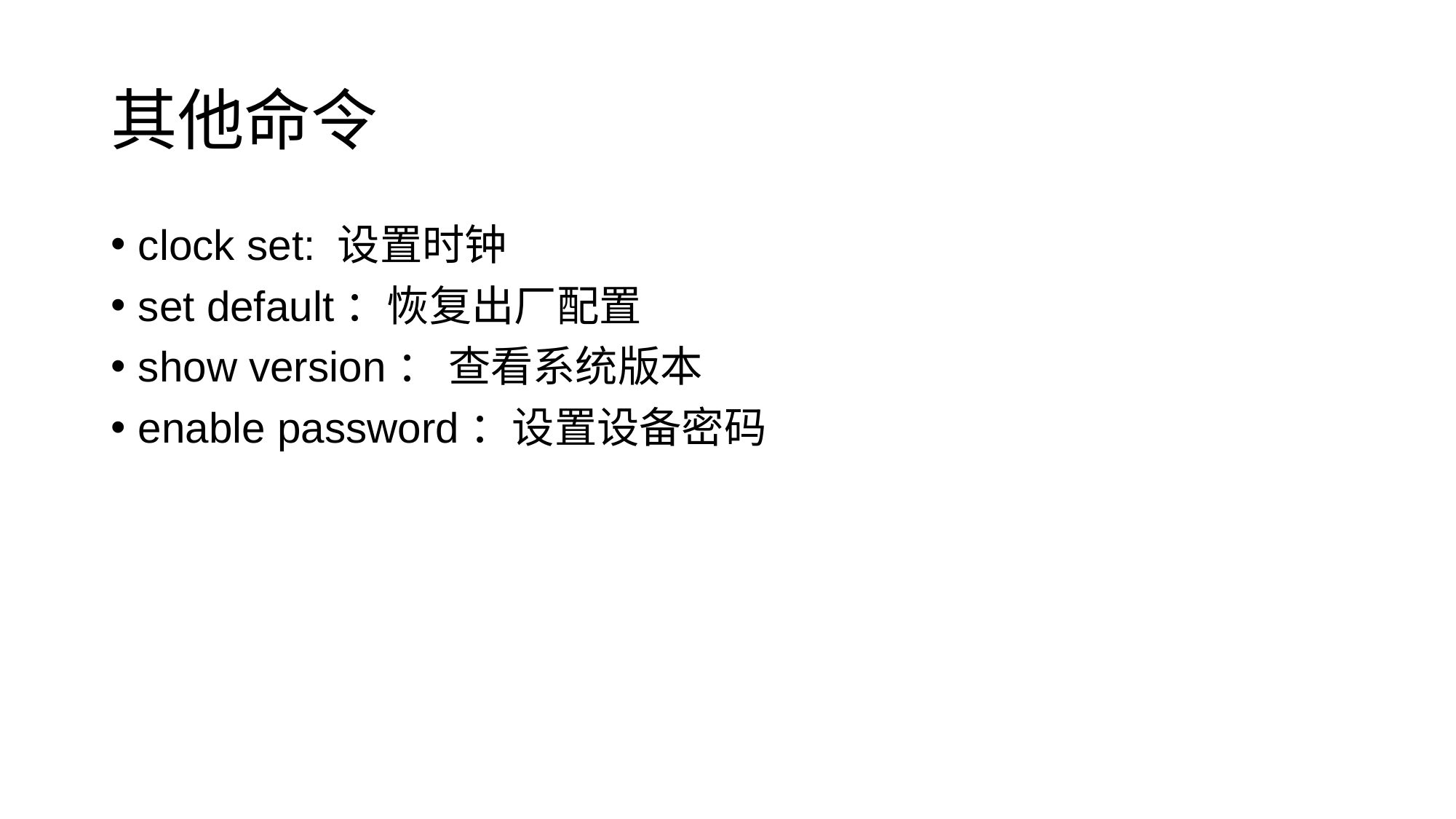

# 其他命令
clock set: 设置时钟
set default：恢复出厂配置
show version： 查看系统版本
enable password：设置设备密码